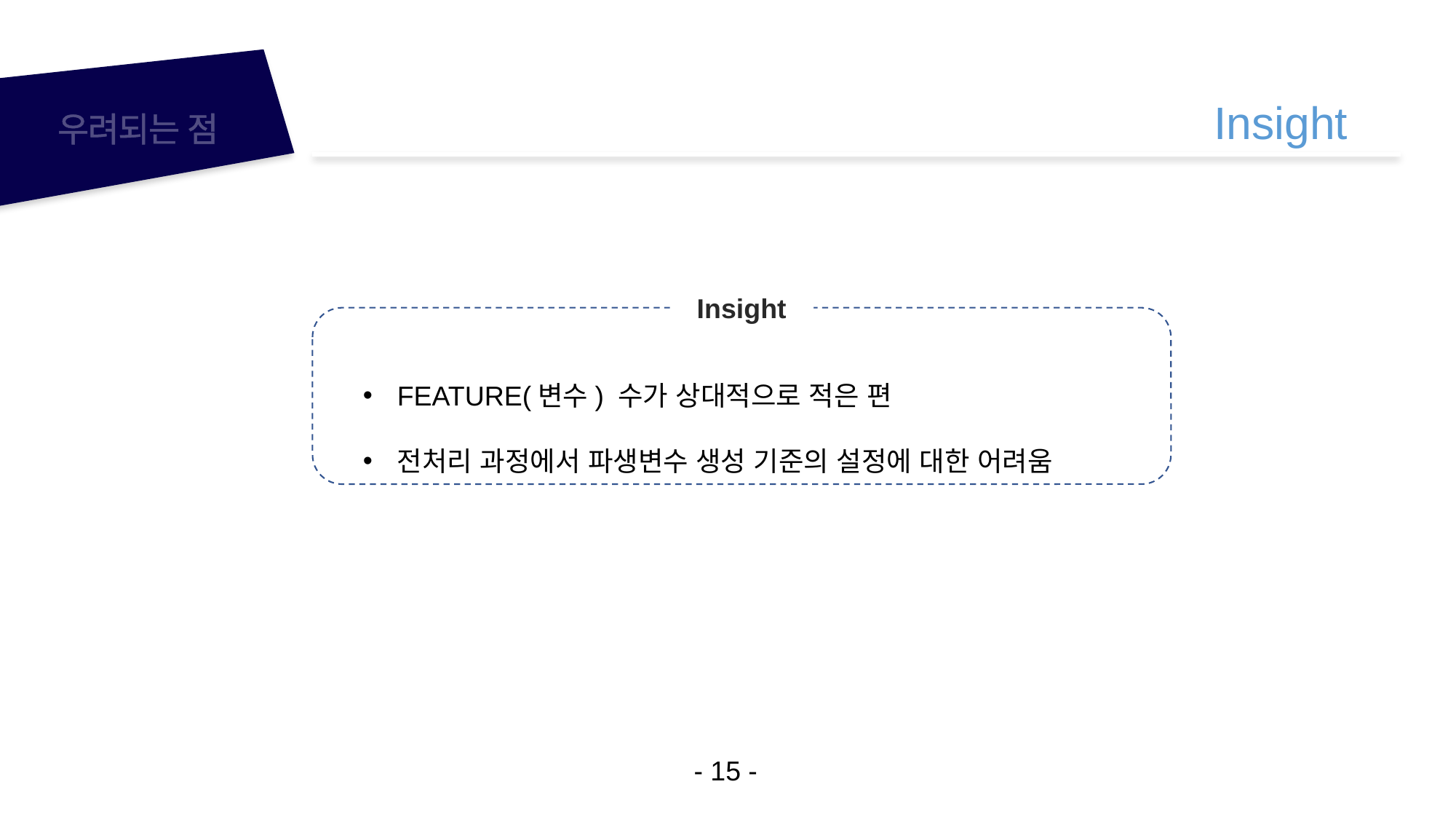

Insight
우려되는 점
Insight

FEATURE(변수) 수가 상대적으로 적은 편
전처리 과정에서 파생변수 생성 기준의 설정에 대한 어려움

- 15 -